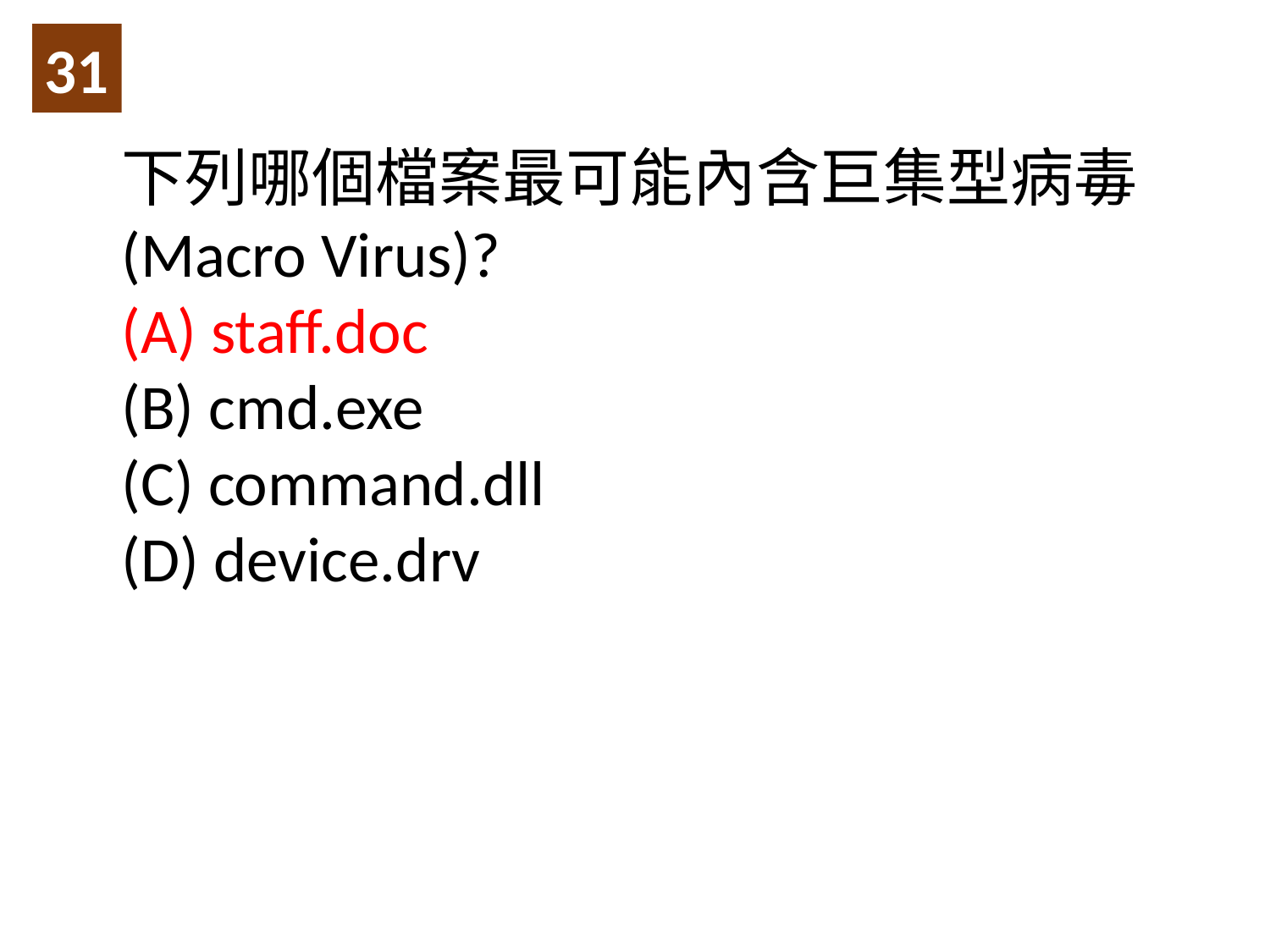

31
下列哪個檔案最可能內含巨集型病毒(Macro Virus)?
(A) staff.doc
(B) cmd.exe
(C) command.dll
(D) device.drv